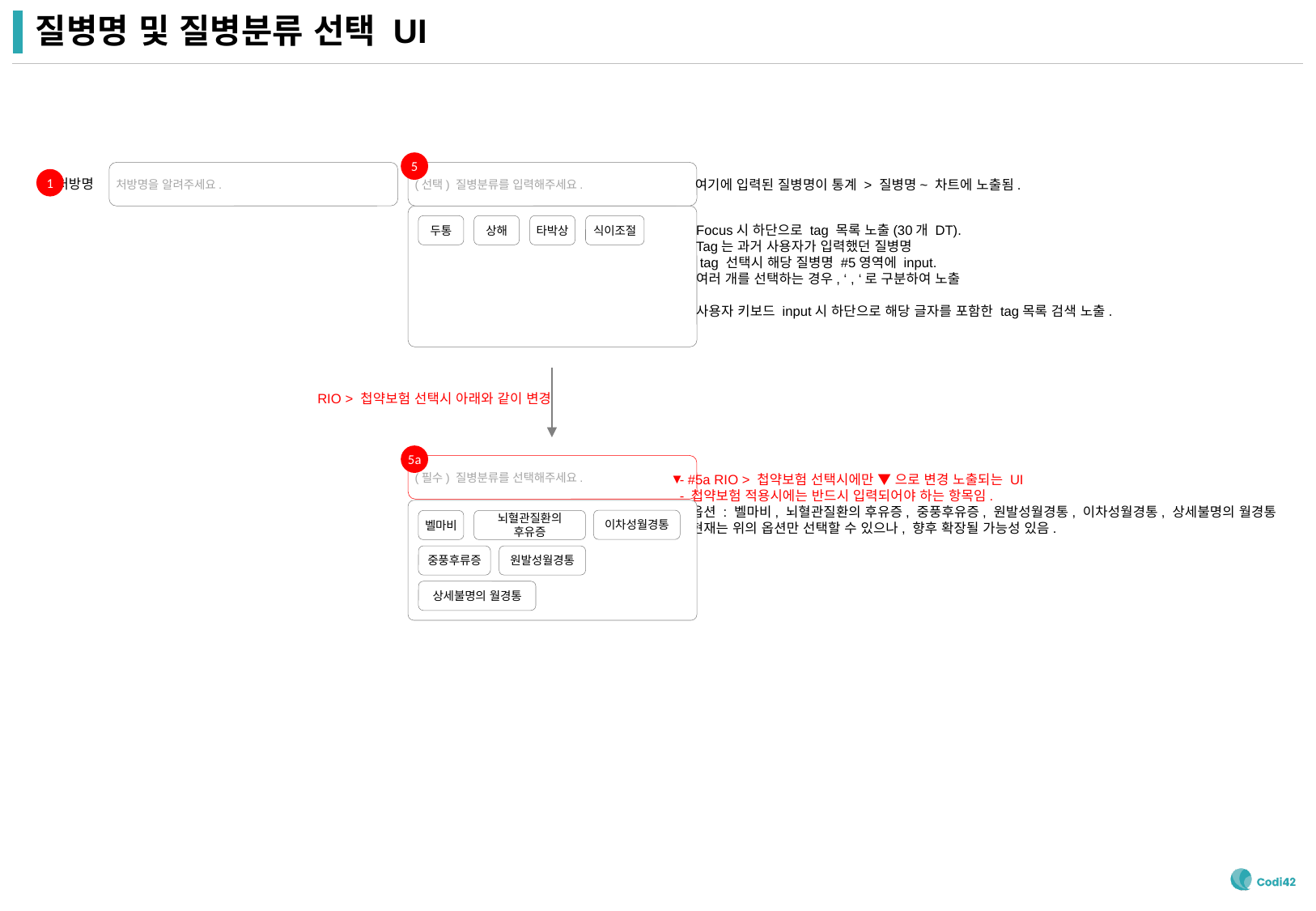

# 질병명 및 질병분류 선택 UI
5
처방명을 알려주세요.
(선택) 질병분류를 입력해주세요.
처방명
1
여기에 입력된 질병명이 통계 > 질병명~ 차트에 노출됨.

두통
상해
타박상
식이조절
Focus시 하단으로 tag 목록 노출(30개 DT).
Tag는 과거 사용자가 입력했던 질병명
 tag 선택시 해당 질병명 #5영역에 input.
여러 개를 선택하는 경우, ‘ , ‘로 구분하여 노출

사용자 키보드 input시 하단으로 해당 글자를 포함한 tag목록 검색 노출.
RIO > 첩약보험 선택시 아래와 같이 변경
5a
(필수) 질병분류를 선택해주세요.
▼

- #5a RIO > 첩약보험 선택시에만 ▼ 으로 변경 노출되는 UI
- 첩약보험 적용시에는 반드시 입력되어야 하는 항목임.
- 옵션 : 벨마비, 뇌혈관질환의 후유증, 중풍후유증, 원발성월경통, 이차성월경통, 상세불명의 월경통
- 현재는 위의 옵션만 선택할 수 있으나, 향후 확장될 가능성 있음.

이차성월경통
벨마비
뇌혈관질환의 후유증
중풍후류증
원발성월경통
상세불명의 월경통